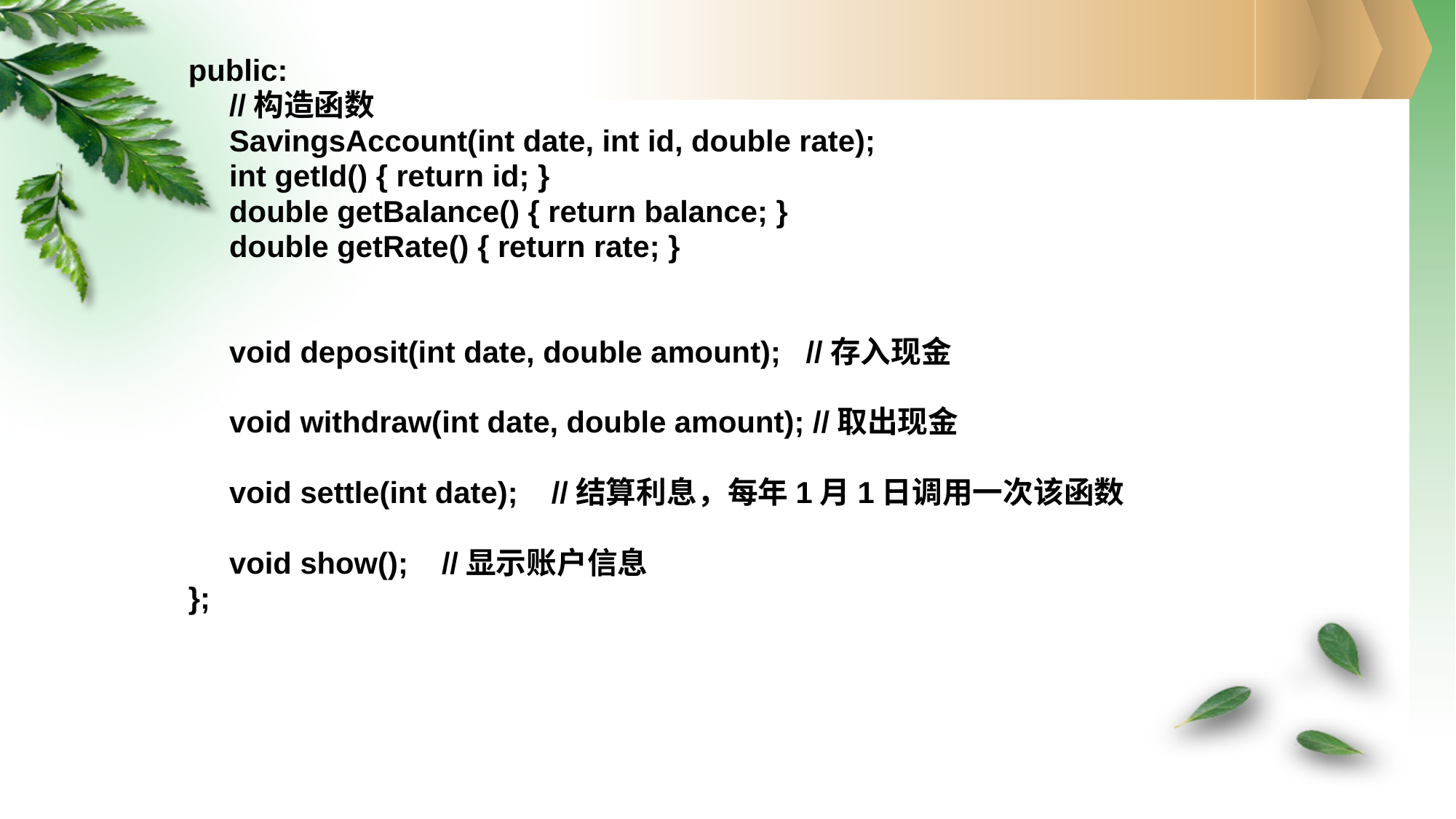

public:
	//构造函数
	SavingsAccount(int date, int id, double rate);
	int getId() { return id; }
	double getBalance() { return balance; }
	double getRate() { return rate; }

	void deposit(int date, double amount);   //存入现金

	void withdraw(int date, double amount); //取出现金

	void settle(int date);    //结算利息，每年1月1日调用一次该函数

	void show();    //显示账户信息
};